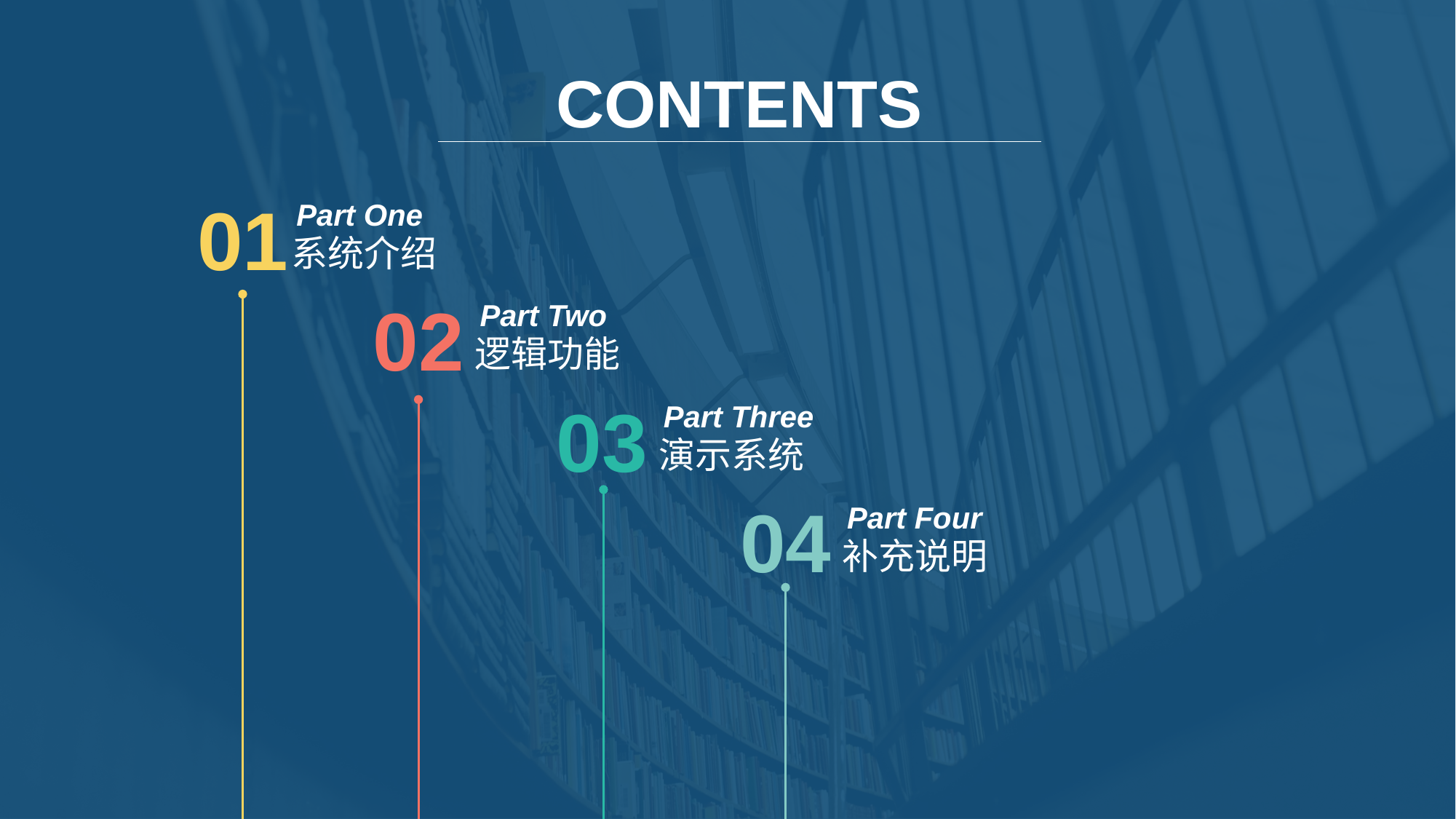

CONTENTS
01
Part One
系统介绍
02
Part Two
逻辑功能
03
Part Three
演示系统
04
Part Four
补充说明